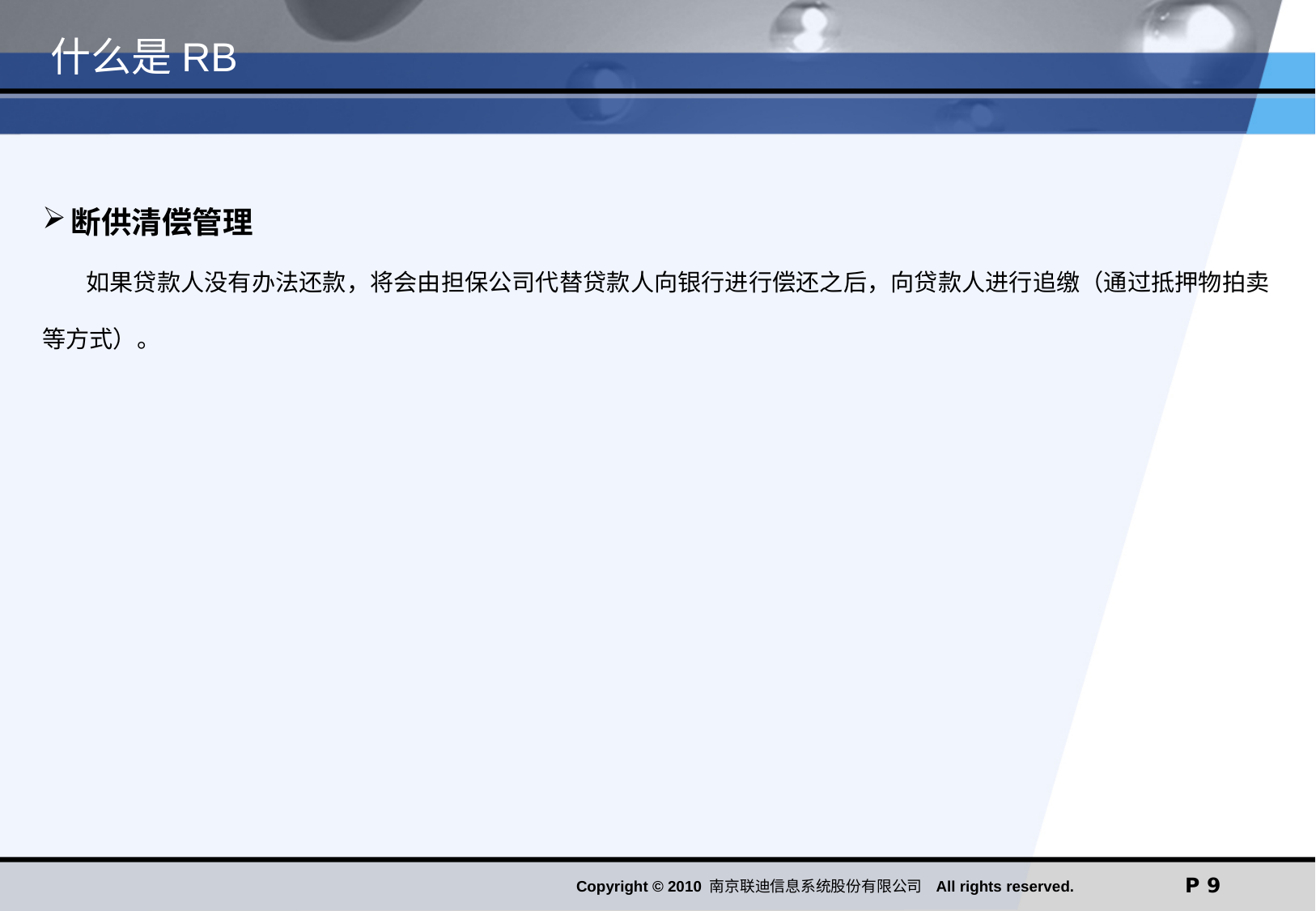

# 什么是RB
断供清偿管理
       如果贷款人没有办法还款，将会由担保公司代替贷款人向银行进行偿还之后，向贷款人进行追缴（通过抵押物拍卖等方式）。